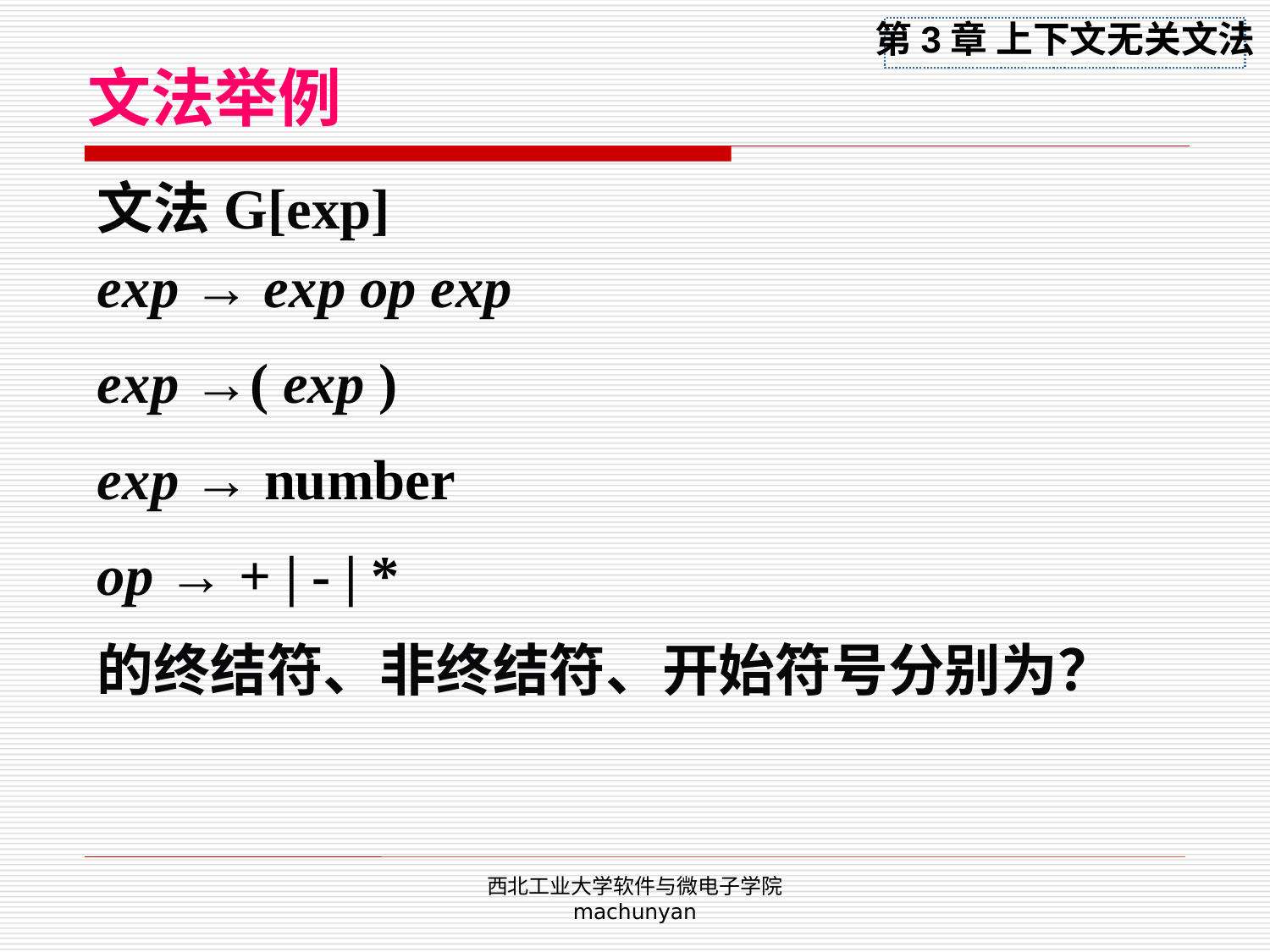

文法举例
文法G[exp]
exp → exp op exp
exp →( exp )
exp → number
op → + | - | *
的终结符、非终结符、开始符号分别为？

西北工业大学软件与微电子学院 machunyan
15